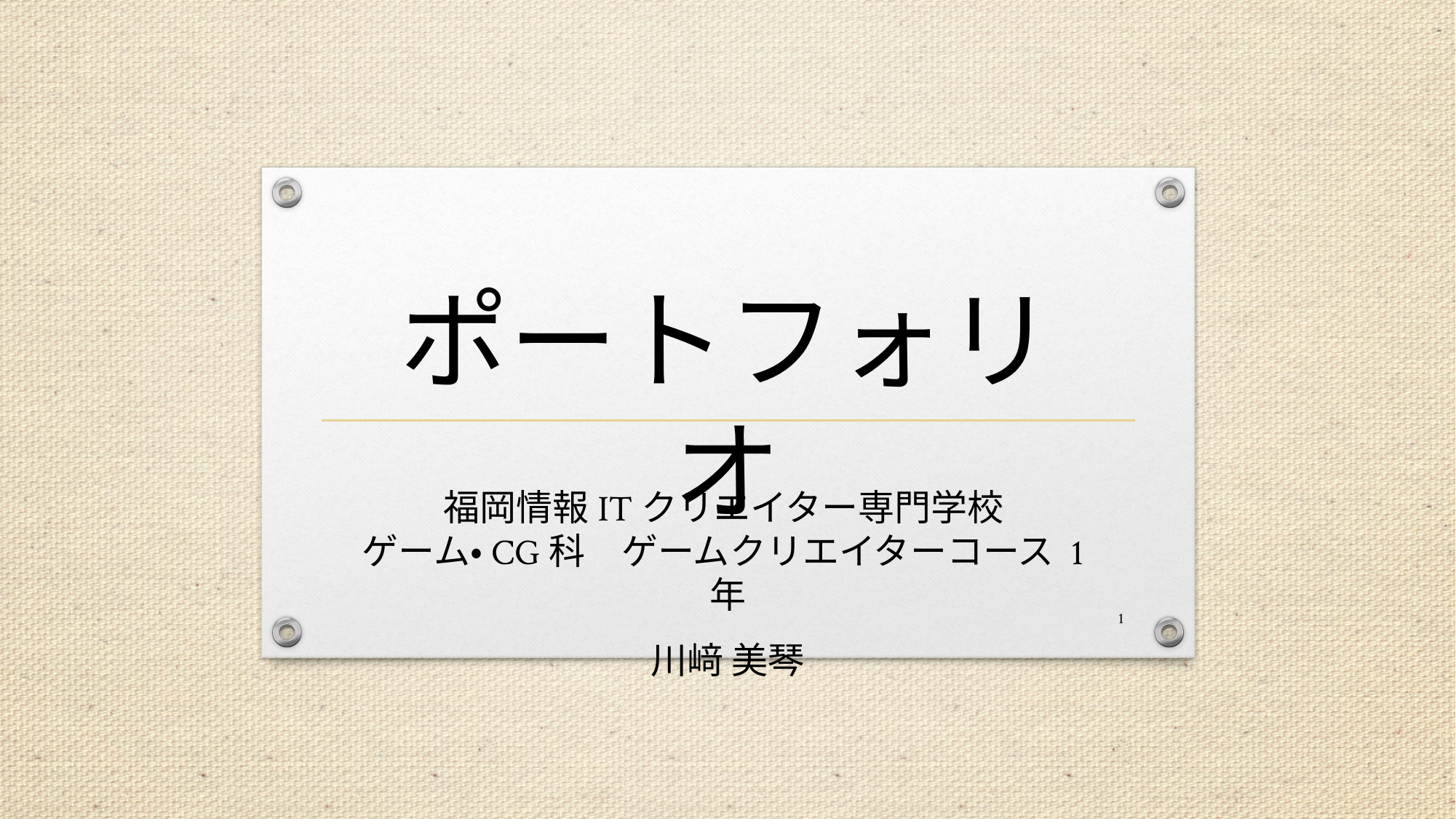

ポートフォリオ
福岡情報ITクリエイター専門学校
ゲーム・CG科　ゲームクリエイターコース 1年
川﨑 美琴
1